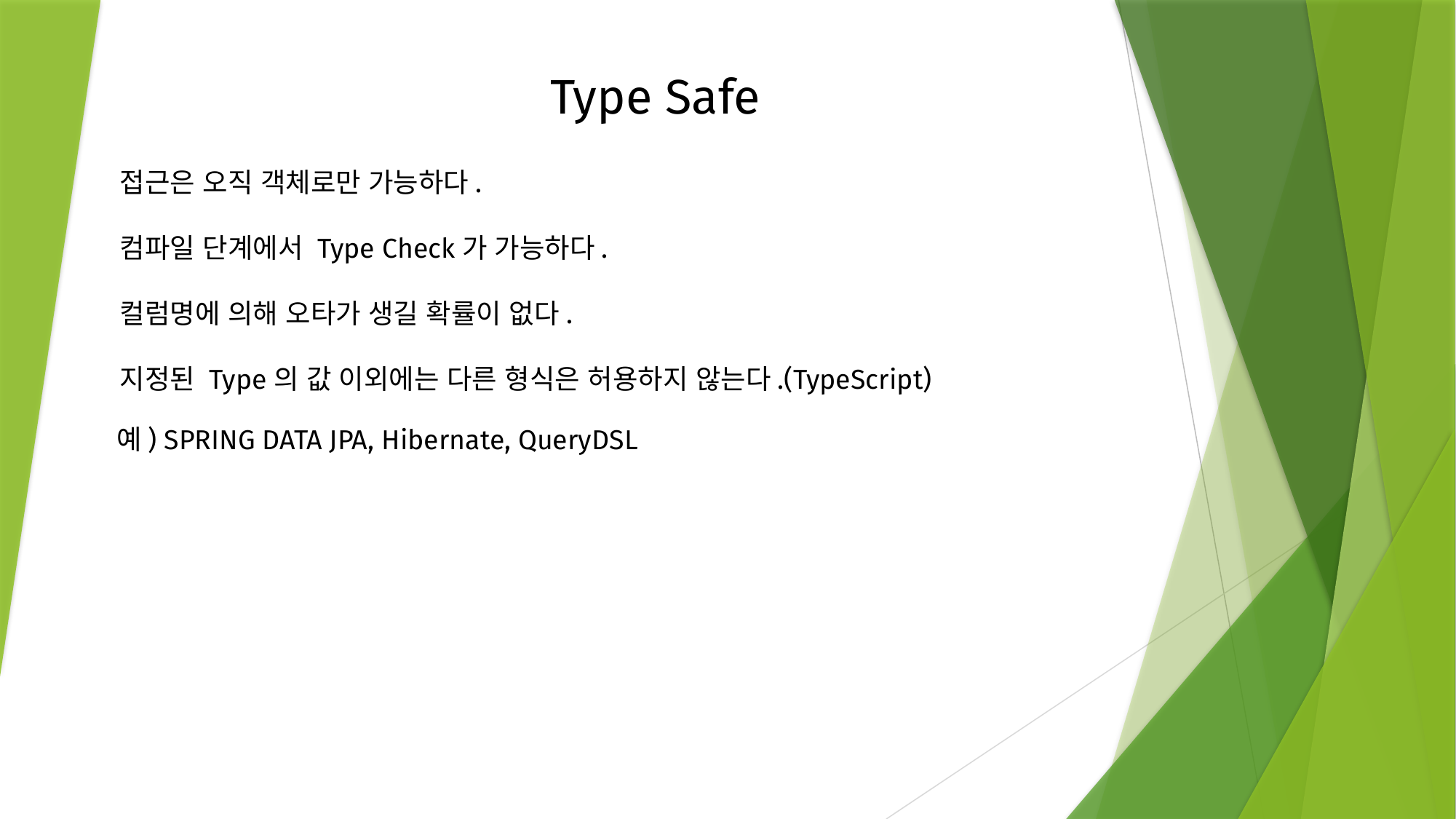

Type Safe
접근은 오직 객체로만 가능하다.

컴파일 단계에서 Type Check가 가능하다.

컬럼명에 의해 오타가 생길 확률이 없다.

지정된 Type의 값 이외에는 다른 형식은 허용하지 않는다.(TypeScript)
예) SPRING DATA JPA, Hibernate, QueryDSL